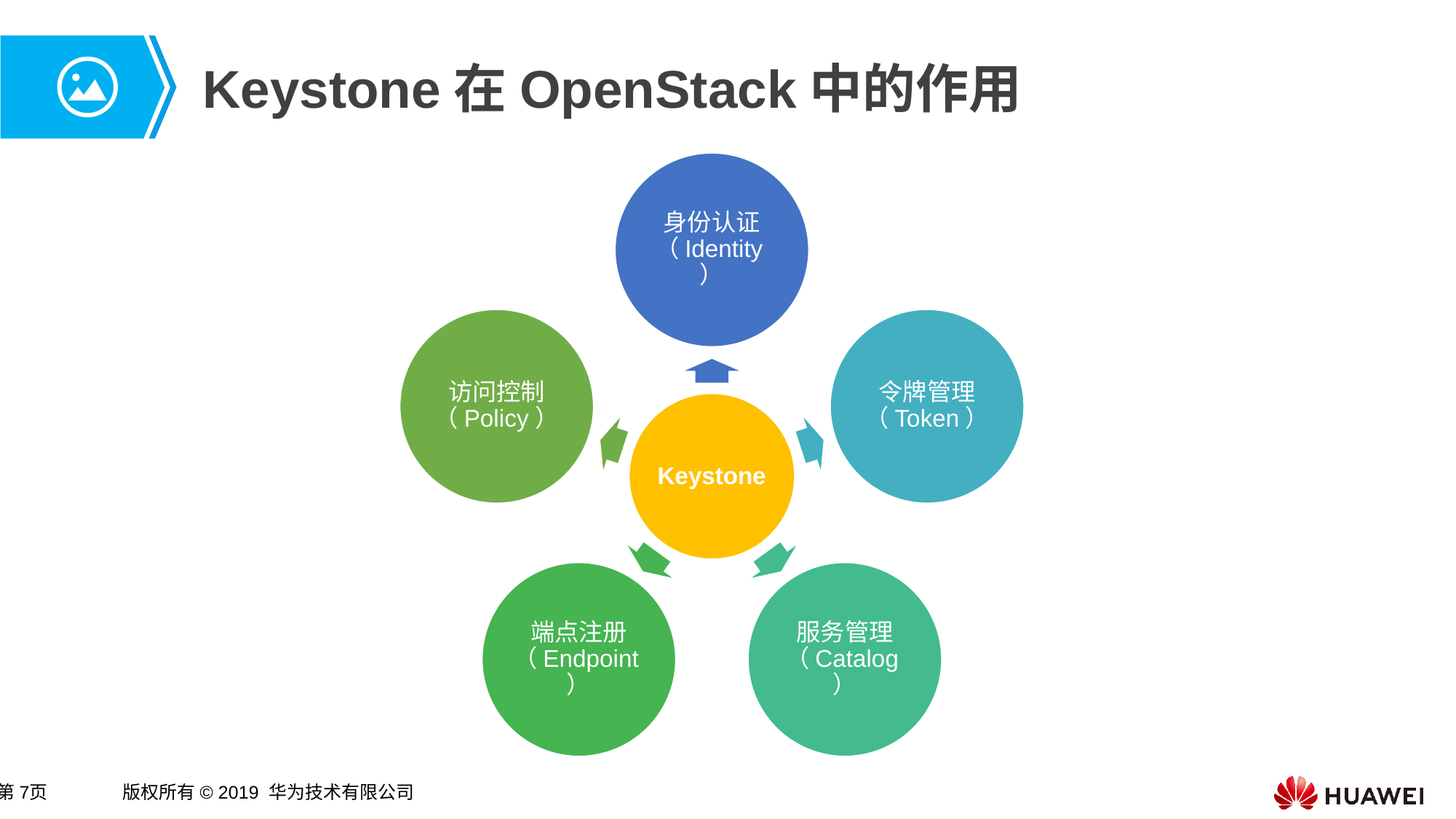

# Keystone在OpenStack中的作用
Keystone

身份认证（Identity）

令牌管理（Token）

服务管理（Catalog）

端点注册（Endpoint）

访问控制（Policy）